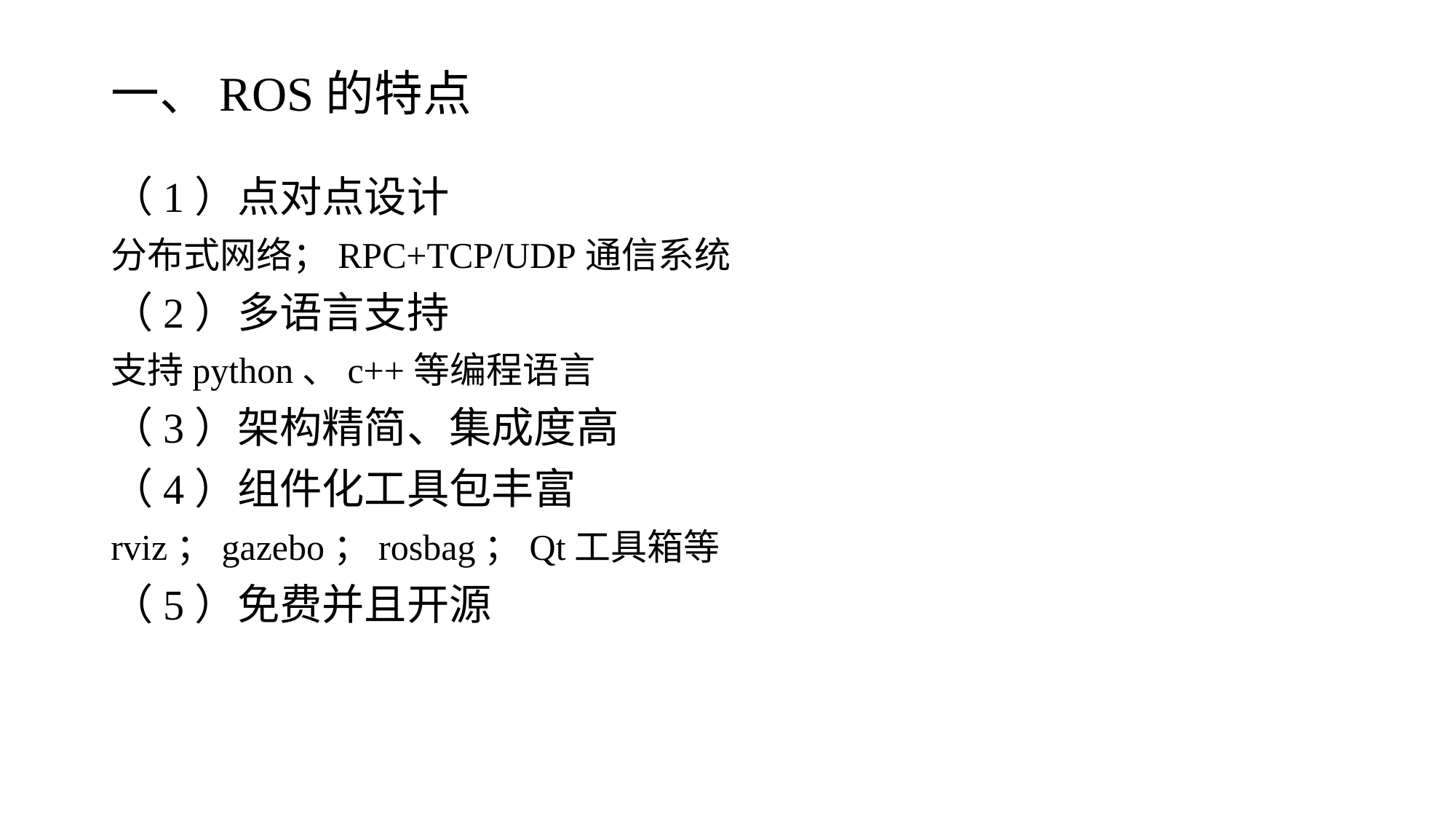

# 一、ROS的特点
（1）点对点设计
分布式网络；RPC+TCP/UDP通信系统
（2）多语言支持
支持python、c++等编程语言
（3）架构精简、集成度高
（4）组件化工具包丰富
rviz；gazebo；rosbag；Qt工具箱等
（5）免费并且开源